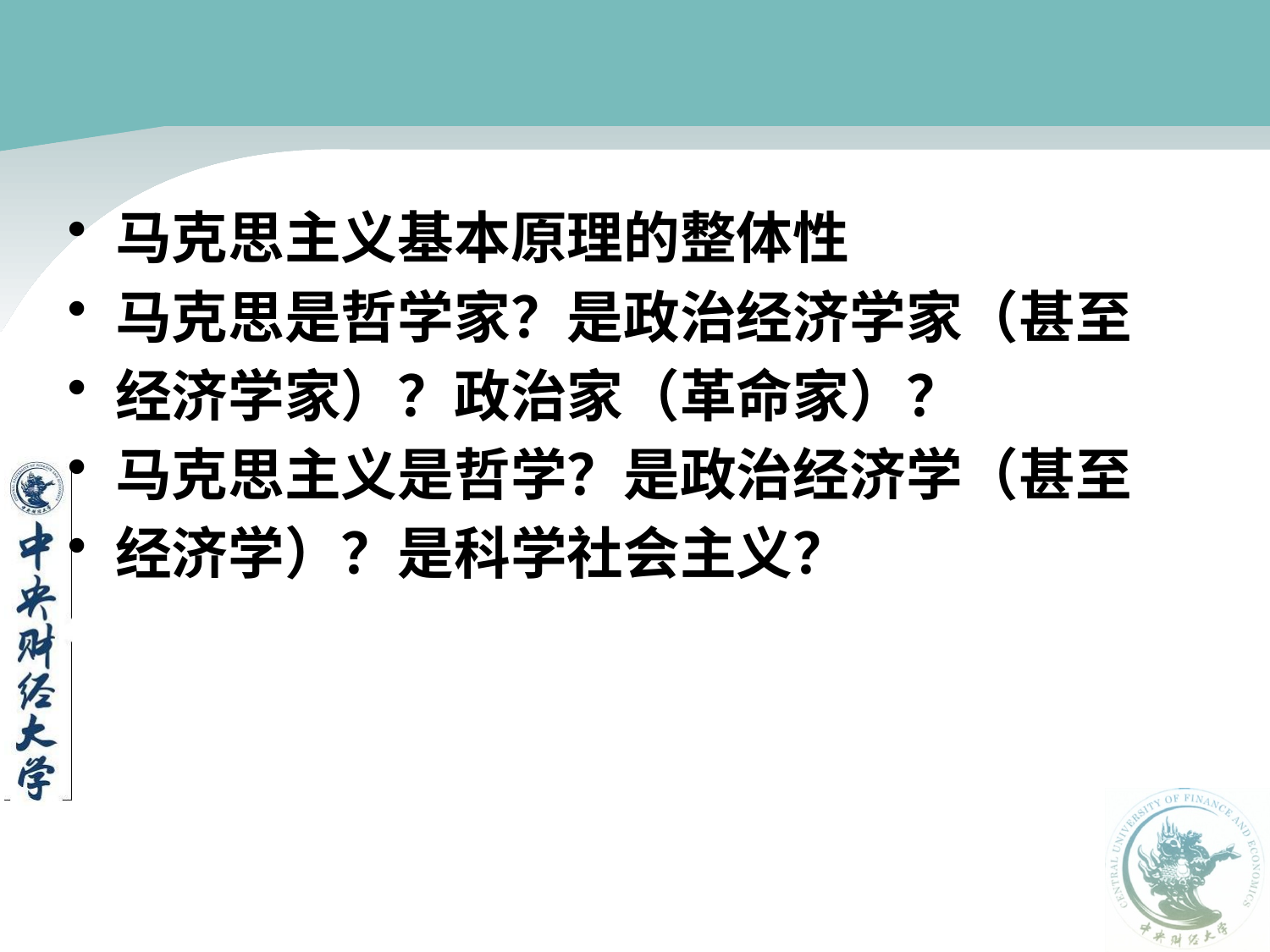

#
马克思主义基本原理的整体性
马克思是哲学家？是政治经济学家（甚至
经济学家）？政治家（革命家）？
马克思主义是哲学？是政治经济学（甚至
经济学）？是科学社会主义？